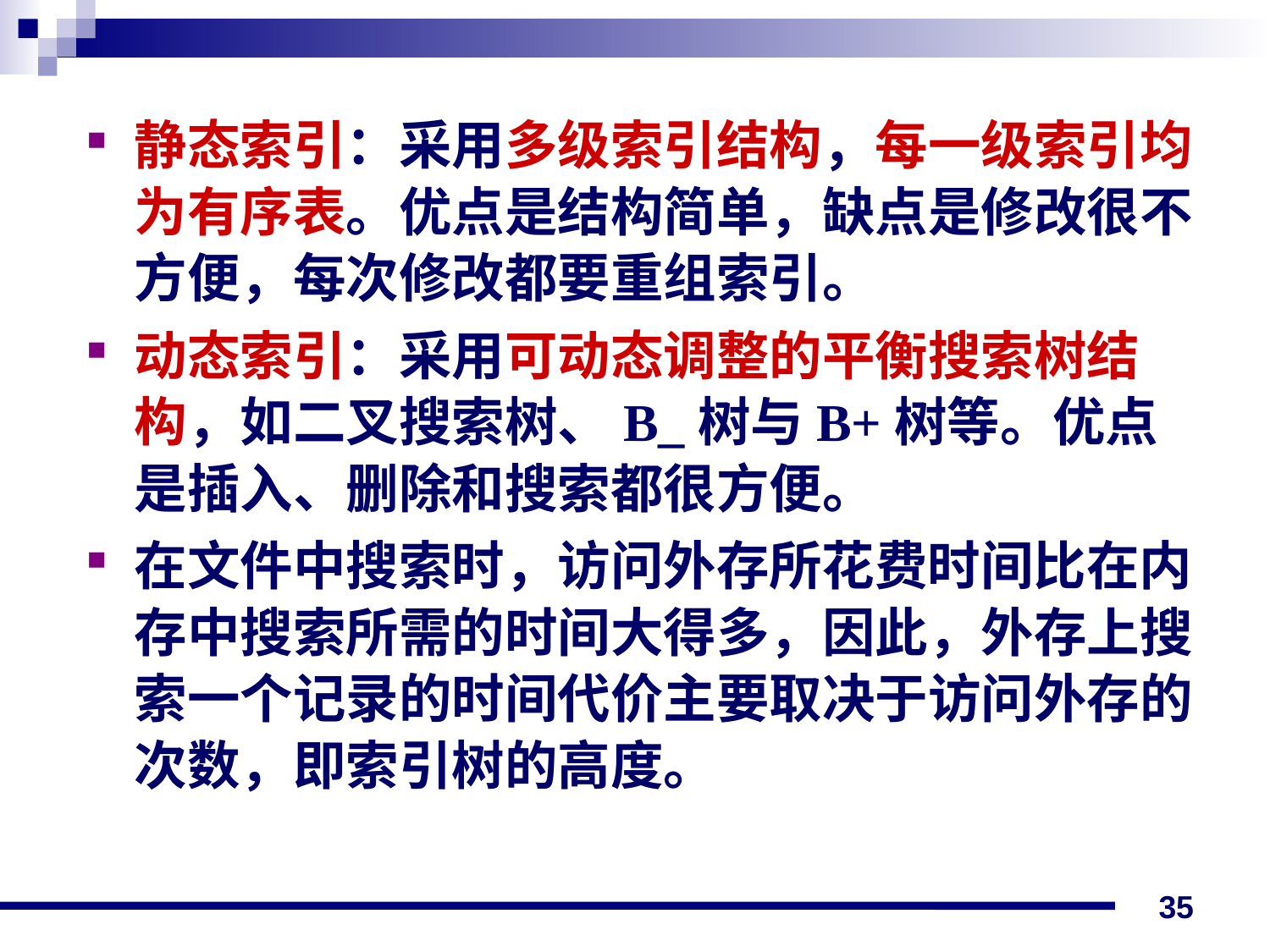

静态索引：采用多级索引结构，每一级索引均为有序表。优点是结构简单，缺点是修改很不方便，每次修改都要重组索引。
动态索引：采用可动态调整的平衡搜索树结构，如二叉搜索树、B_树与B+树等。优点是插入、删除和搜索都很方便。
在文件中搜索时，访问外存所花费时间比在内存中搜索所需的时间大得多，因此，外存上搜索一个记录的时间代价主要取决于访问外存的次数，即索引树的高度。
35